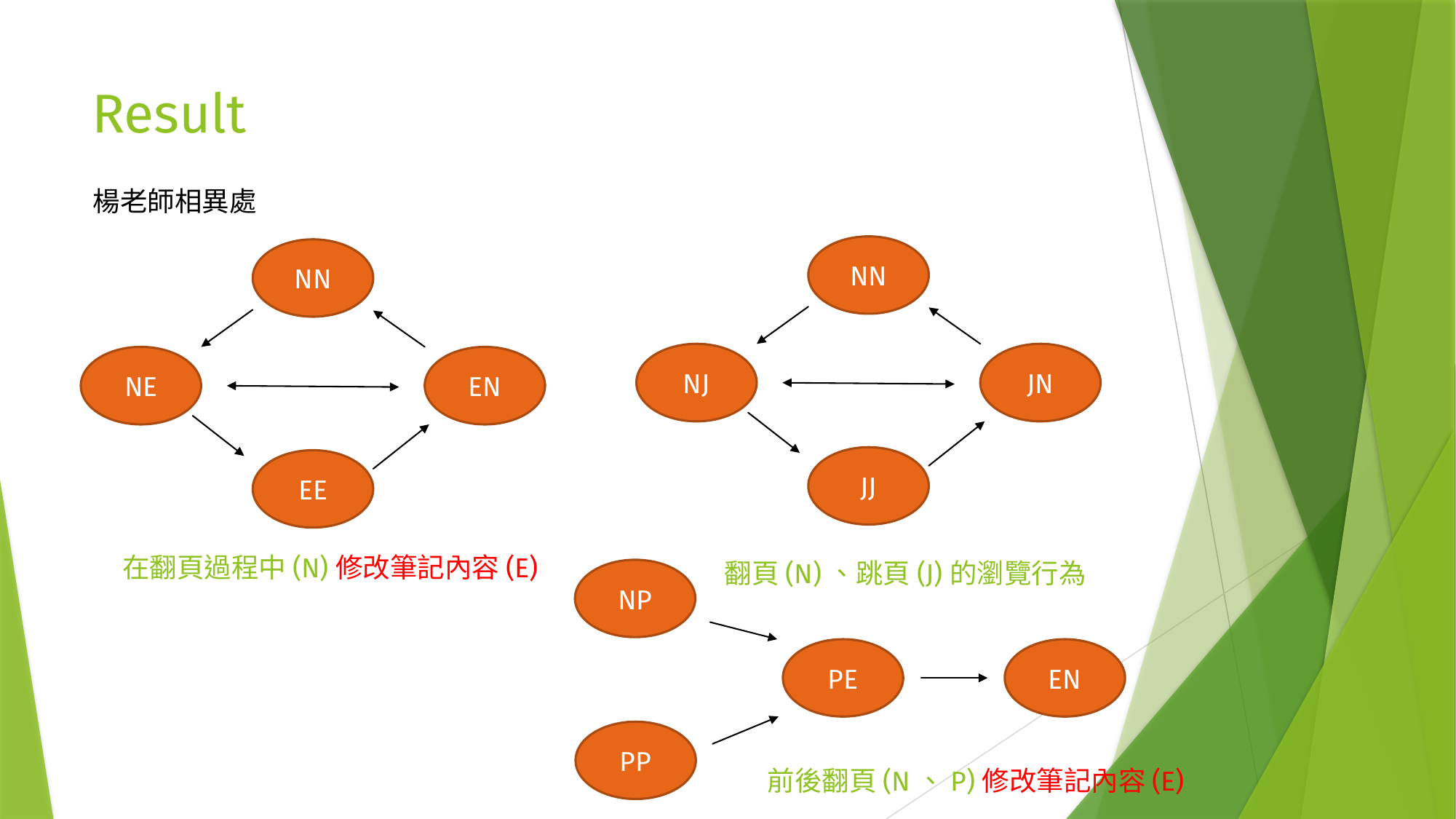

# Result
楊老師相異處
NN
NJ
JN
JJ
翻頁(N)、跳頁(J)的瀏覽行為
NN
NE
EN
EE
在翻頁過程中(N)修改筆記內容(E)
NP
PE
EN
PP
前後翻頁(N、P)修改筆記內容(E)